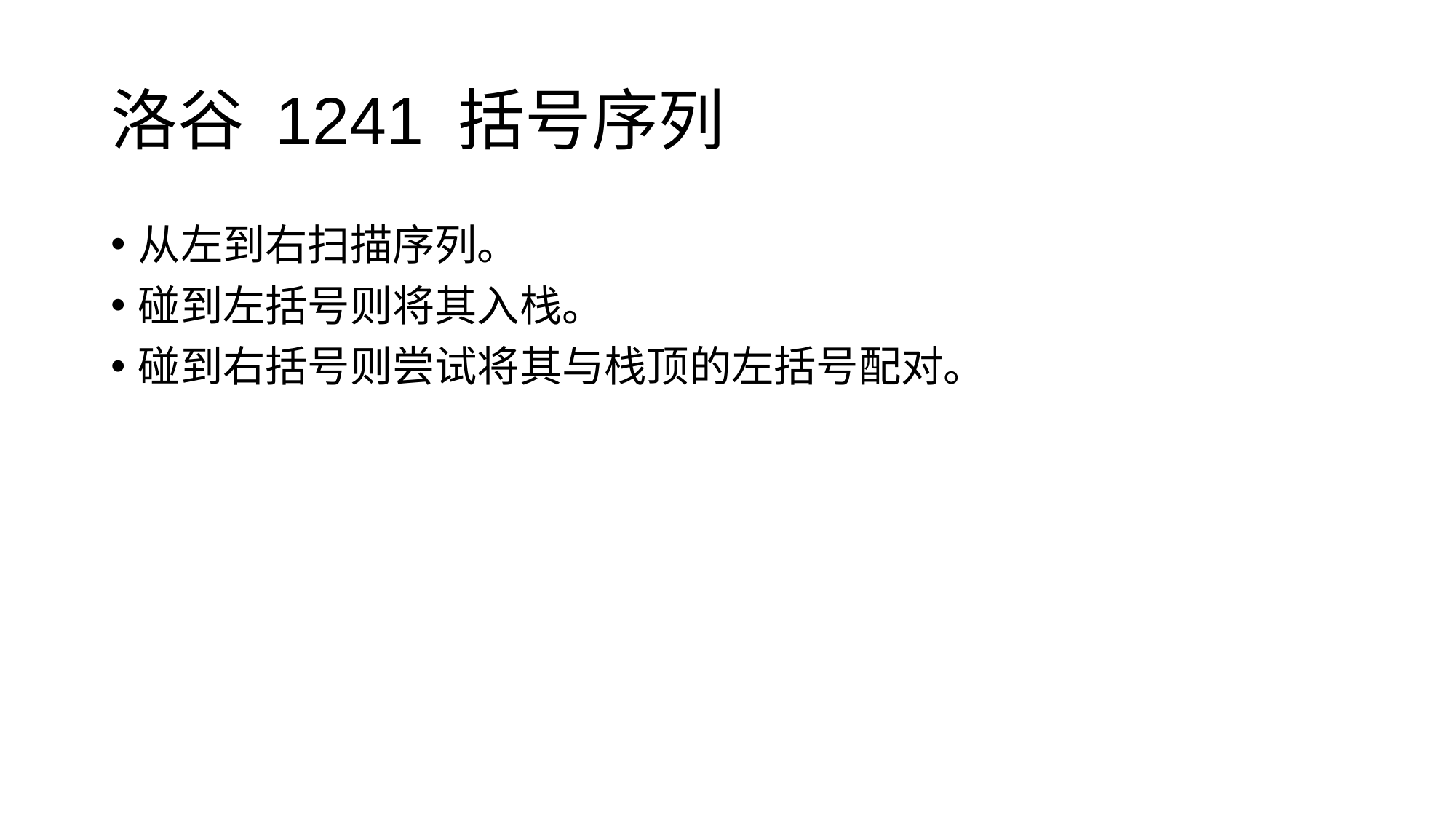

# 洛谷 1241 括号序列
从左到右扫描序列。
碰到左括号则将其入栈。
碰到右括号则尝试将其与栈顶的左括号配对。